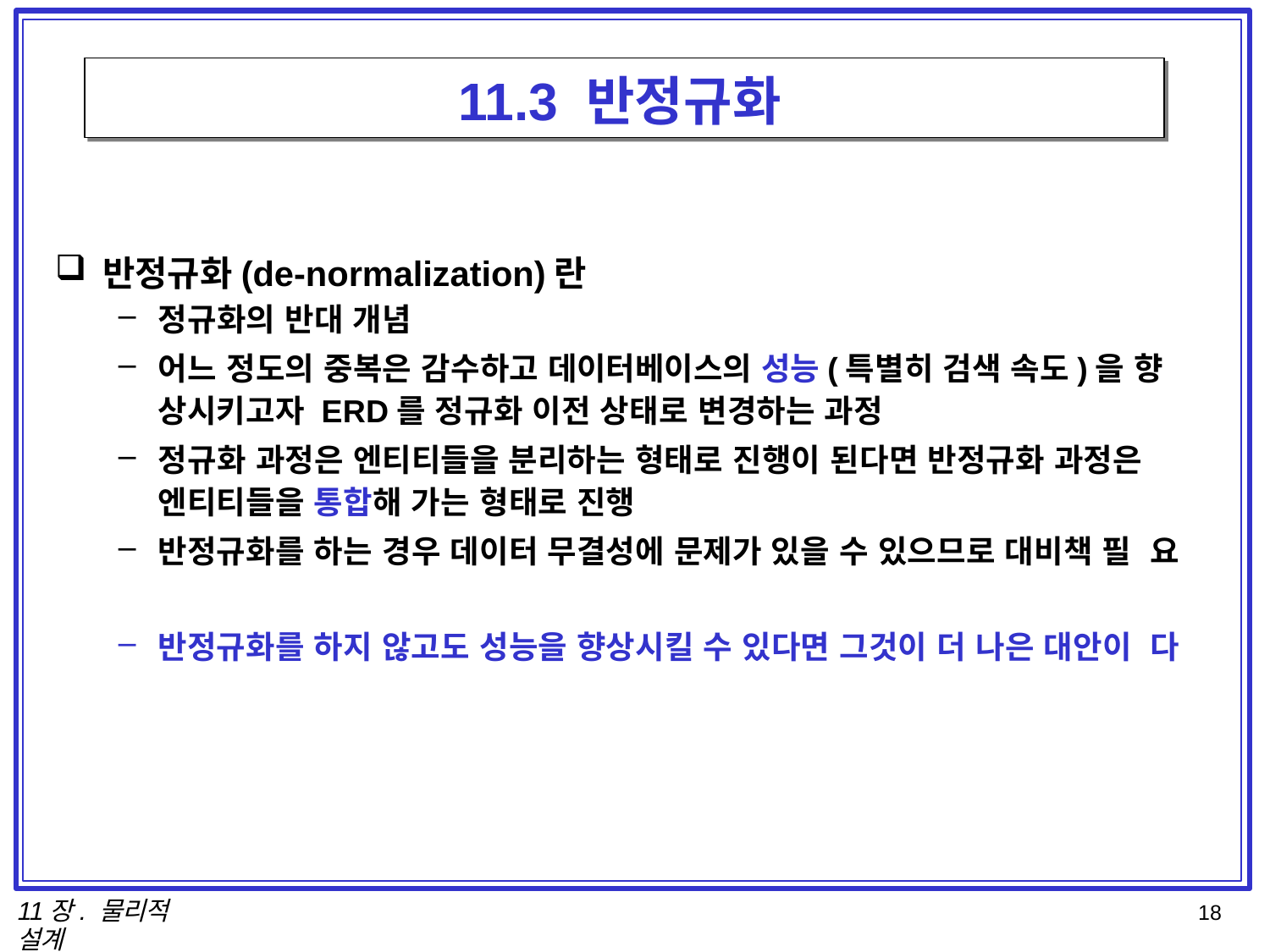

# 11.3 반정규화
반정규화(de-normalization)란
정규화의 반대 개념
어느 정도의 중복은 감수하고 데이터베이스의 성능(특별히 검색 속도)을 향
상시키고자 ERD를 정규화 이전 상태로 변경하는 과정
정규화 과정은 엔티티들을 분리하는 형태로 진행이 된다면 반정규화 과정은  엔티티들을 통합해 가는 형태로 진행
반정규화를 하는 경우 데이터 무결성에 문제가 있을 수 있으므로 대비책 필  요

반정규화를 하지 않고도 성능을 향상시킬 수 있다면 그것이 더 나은 대안이  다
11장. 물리적 설계
18